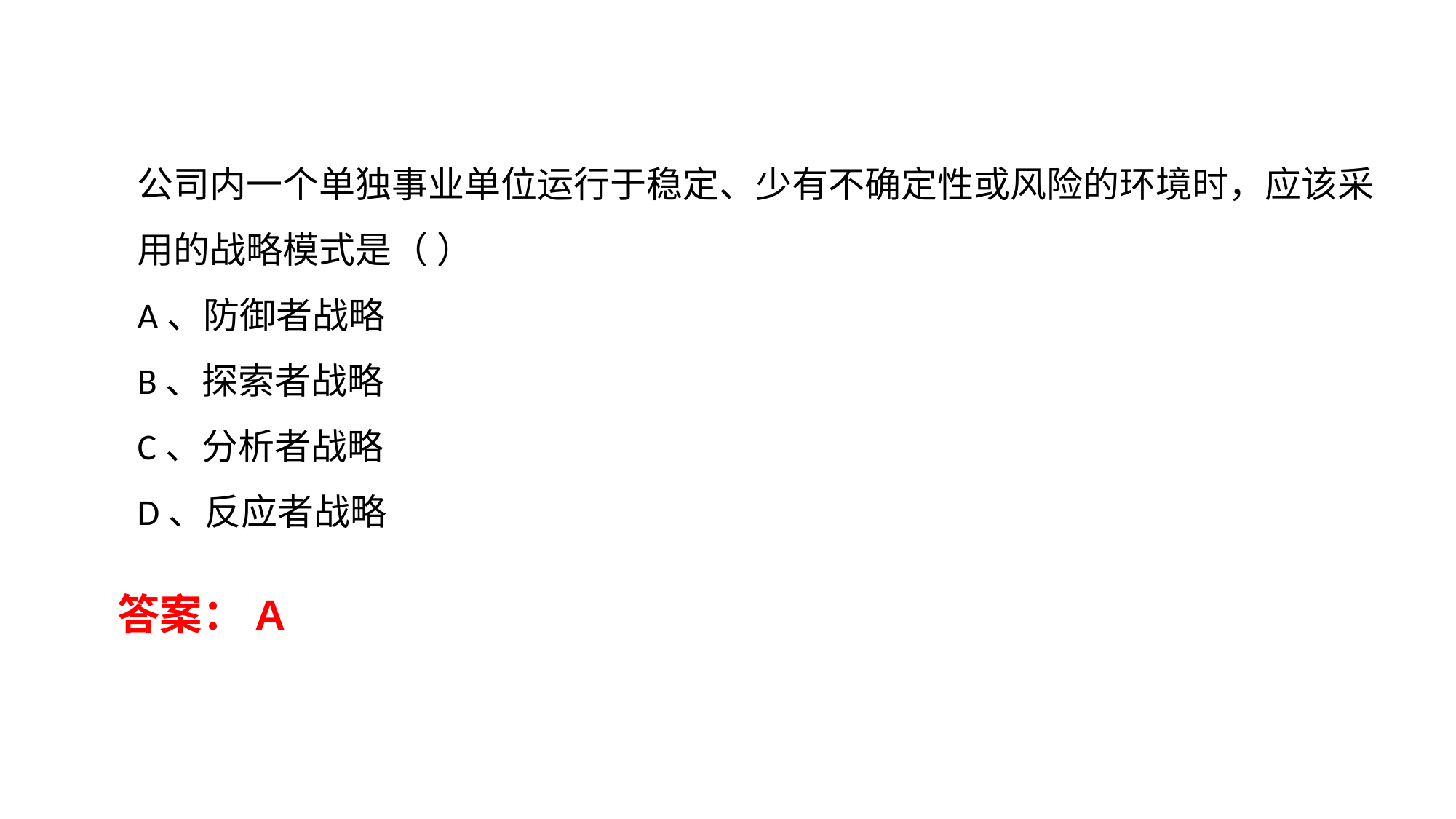

公司内一个单独事业单位运行于稳定、少有不确定性或风险的环境时，应该采用的战略模式是（ ）
A、防御者战略
B、探索者战略
C、分析者战略
D、反应者战略
答案：A